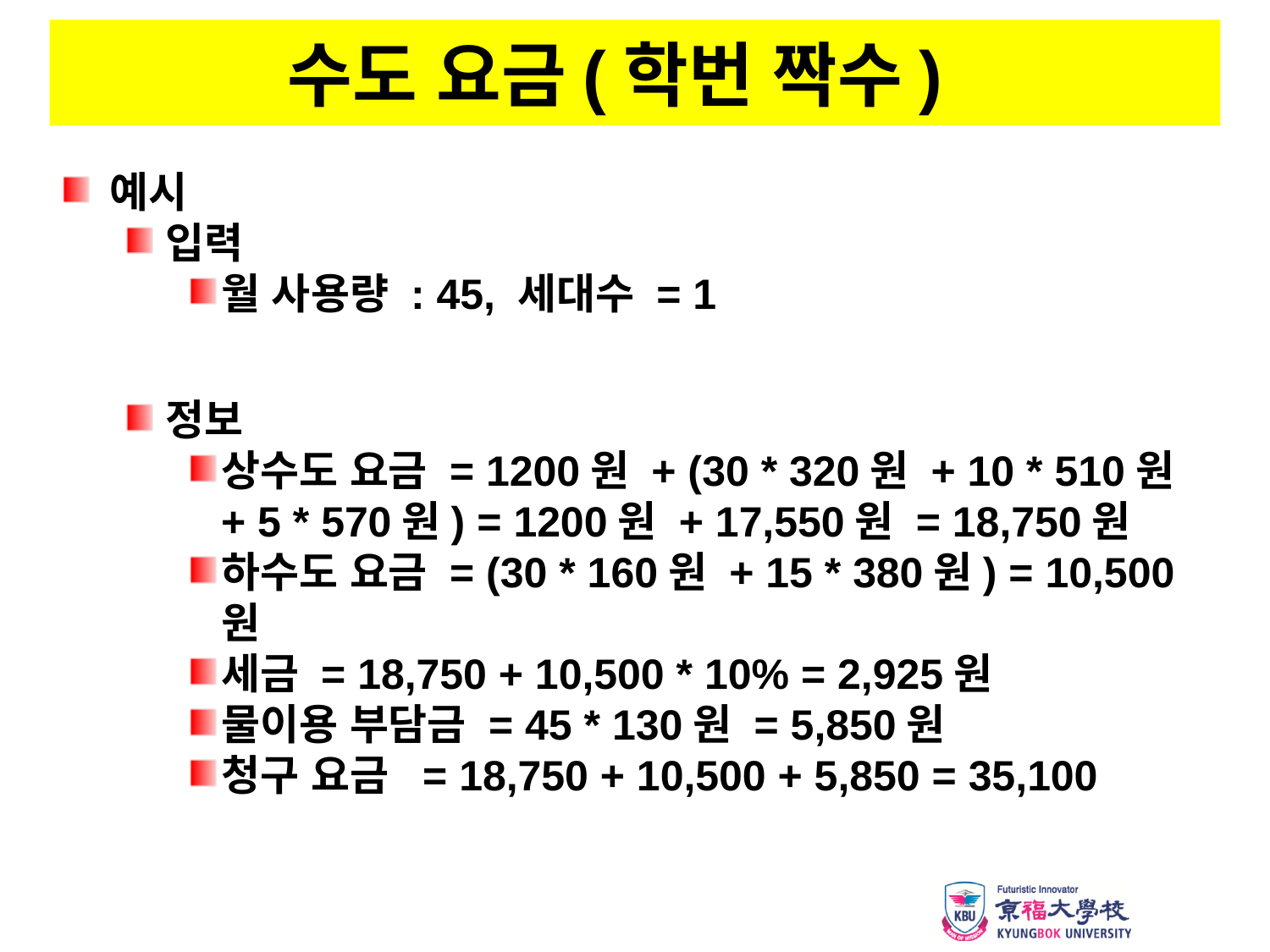

# 수도 요금(학번 짝수)
예시
입력
월 사용량 : 45, 세대수 = 1

정보
상수도 요금 = 1200원 + (30 * 320원 + 10 * 510원 + 5 * 570원) = 1200원 + 17,550원 = 18,750원
하수도 요금 = (30 * 160원 + 15 * 380원) = 10,500원
세금 = 18,750 + 10,500 * 10% = 2,925원
물이용 부담금 = 45 * 130원 = 5,850원
청구 요금  = 18,750 + 10,500 + 5,850 = 35,100

세금은 1의 자리는 절사한다
납부금액은 세금과 사용금액을 합한 금액이다.
납부금액도 1의 자리에서 절사한다